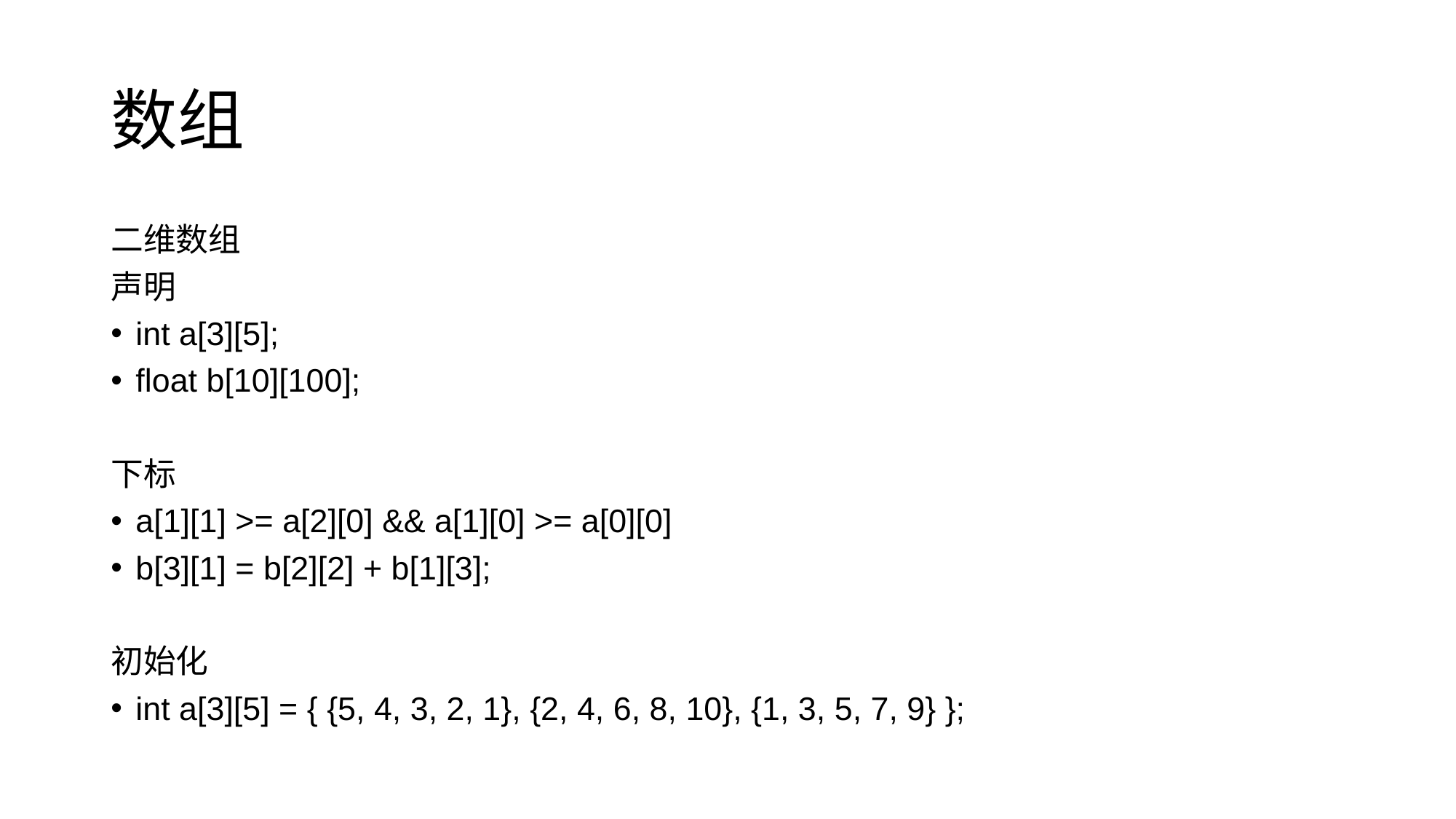

# 数组
二维数组
声明
int a[3][5];
float b[10][100];

下标
a[1][1] >= a[2][0] && a[1][0] >= a[0][0]
b[3][1] = b[2][2] + b[1][3];

初始化
int a[3][5] = { {5, 4, 3, 2, 1}, {2, 4, 6, 8, 10}, {1, 3, 5, 7, 9} };